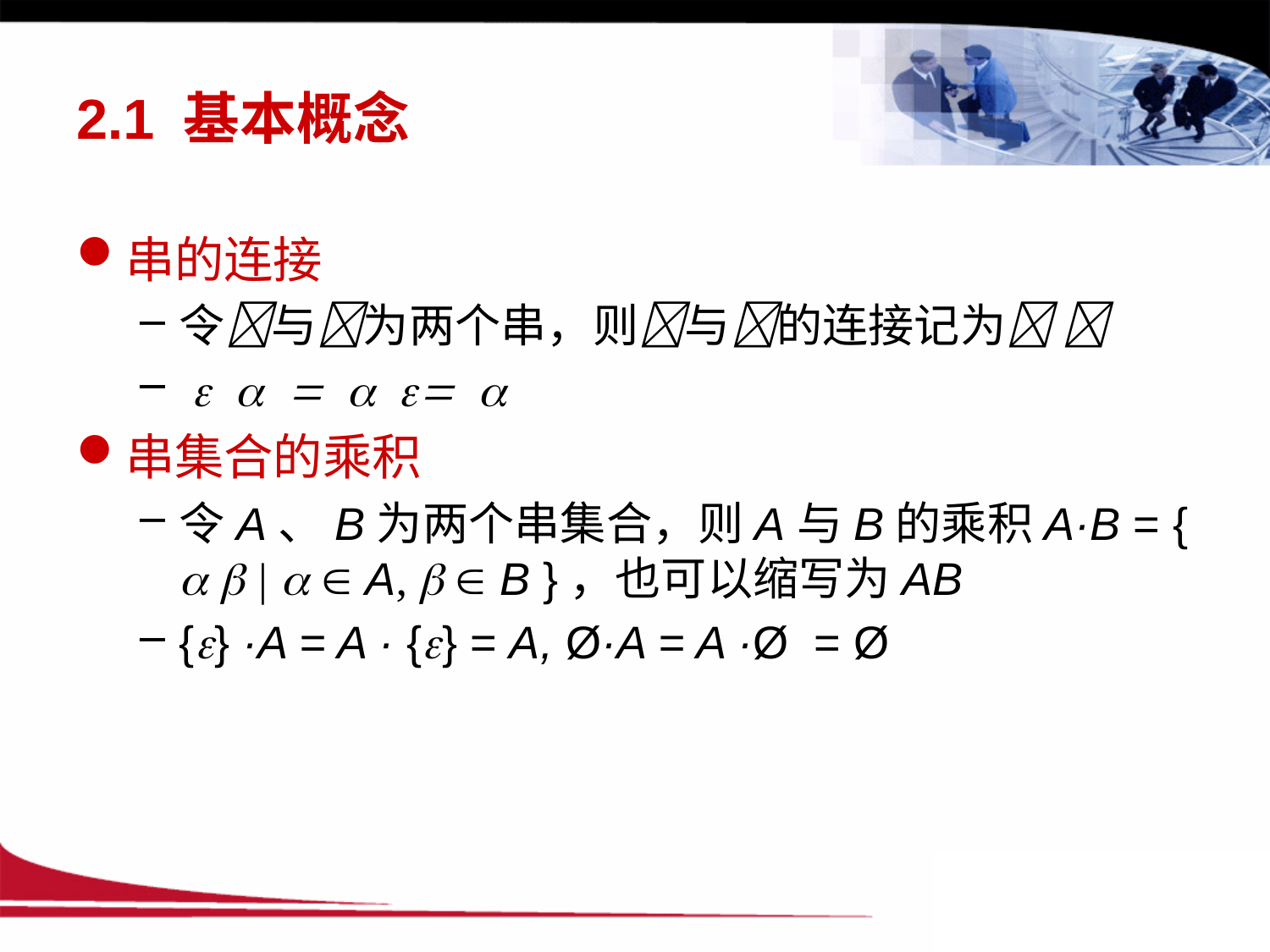

# 2.1 基本概念
串的连接
令α与β为两个串，则α与β的连接记为α β
 ε α = α ε= α
串集合的乘积
令A、B为两个串集合，则A与B的乘积A·B = { α β | α ∈ A, β ∈ B }，也可以缩写为AB
{ε} ·A = A · {ε} = A, Ø·A = A ·Ø  = Ø